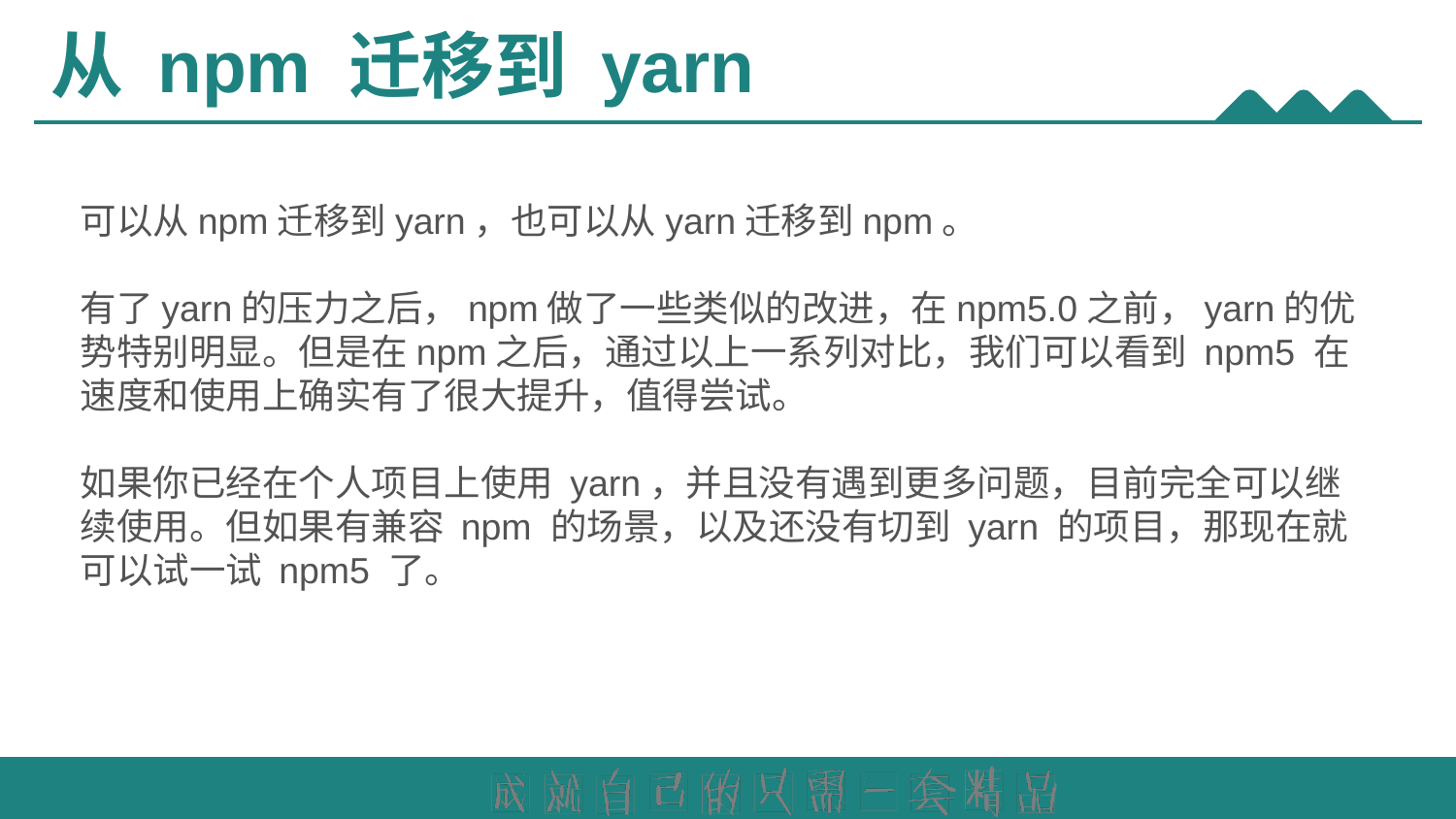

# 从 npm 迁移到 yarn
可以从npm迁移到yarn，也可以从yarn迁移到npm。

有了yarn的压力之后，npm做了一些类似的改进，在npm5.0之前，yarn的优势特别明显。但是在npm之后，通过以上一系列对比，我们可以看到 npm5 在速度和使用上确实有了很大提升，值得尝试。

如果你已经在个人项目上使用 yarn，并且没有遇到更多问题，目前完全可以继续使用。但如果有兼容 npm 的场景，以及还没有切到 yarn 的项目，那现在就可以试一试 npm5 了。